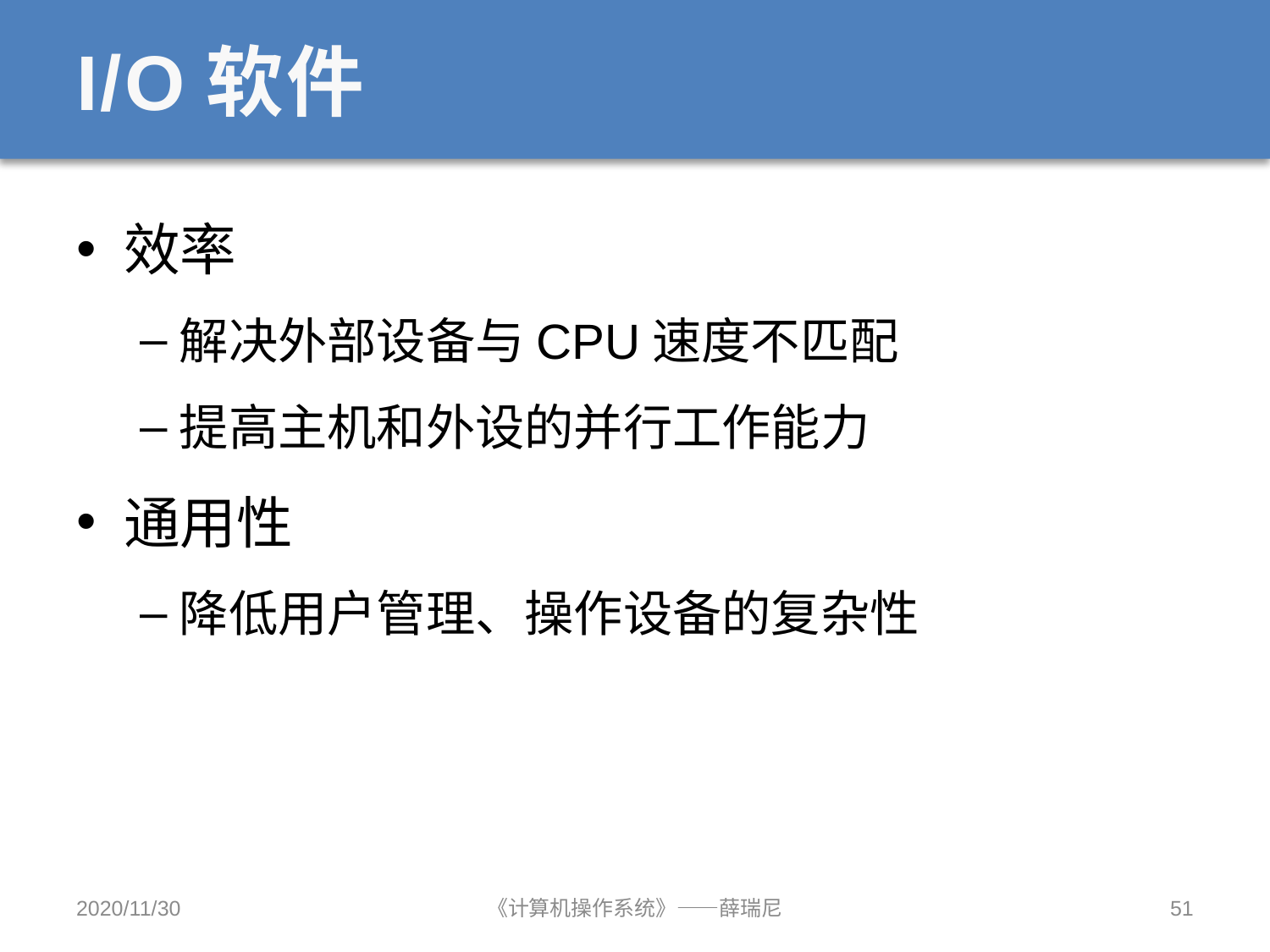

# I/O软件
效率
解决外部设备与CPU速度不匹配
提高主机和外设的并行工作能力
通用性
降低用户管理、操作设备的复杂性
2020/11/30
《计算机操作系统》——薛瑞尼
51